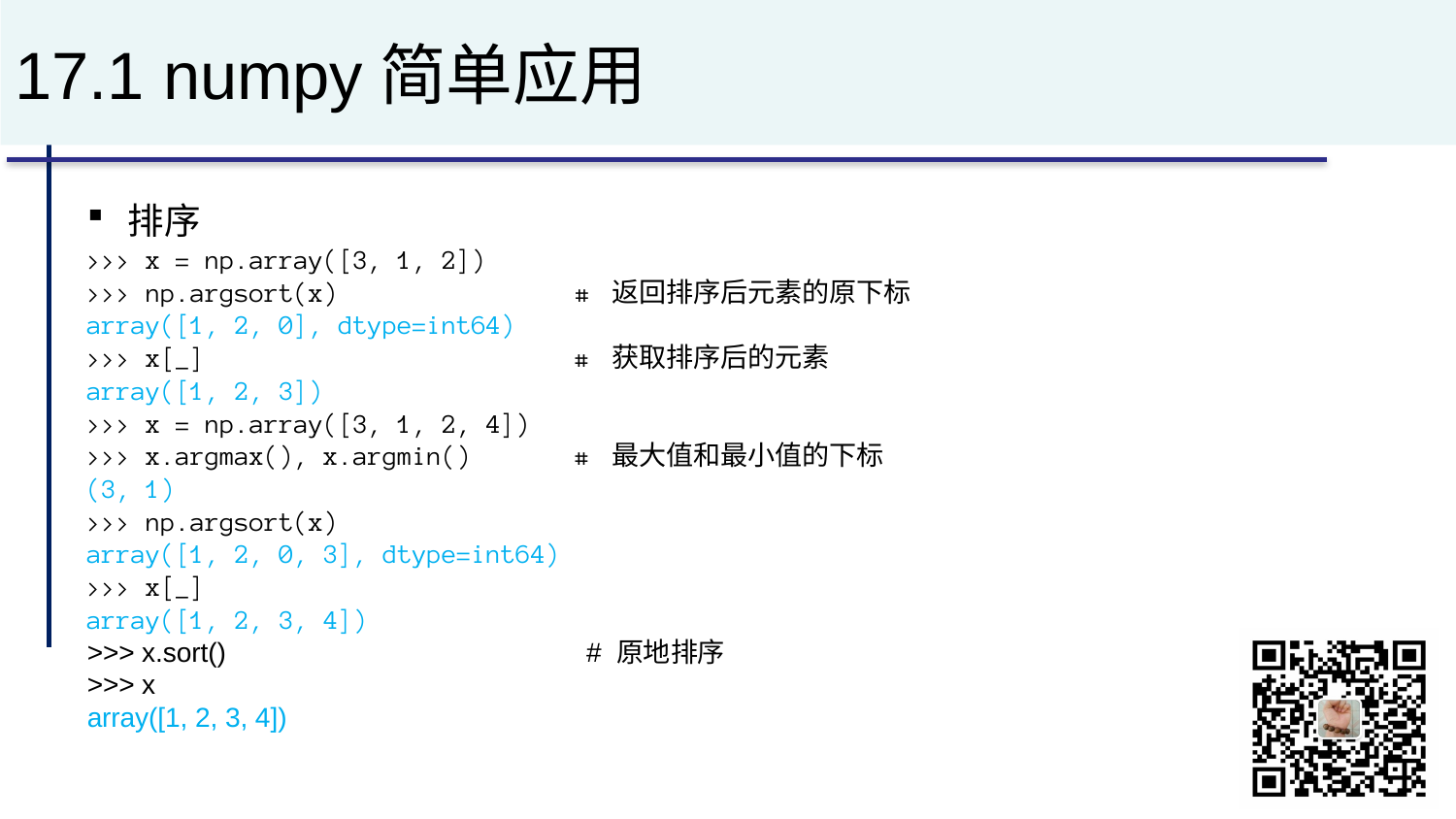

# 17.1 numpy简单应用
排序
>>> x = np.array([3, 1, 2])
>>> np.argsort(x)                # 返回排序后元素的原下标
array([1, 2, 0], dtype=int64)
>>> x[_]                         # 获取排序后的元素
array([1, 2, 3])
>>> x = np.array([3, 1, 2, 4])
>>> x.argmax(), x.argmin()       # 最大值和最小值的下标
(3, 1)
>>> np.argsort(x)
array([1, 2, 0, 3], dtype=int64)
>>> x[_]
array([1, 2, 3, 4])
>>> x.sort()                                                # 原地排序
>>> x
array([1, 2, 3, 4])